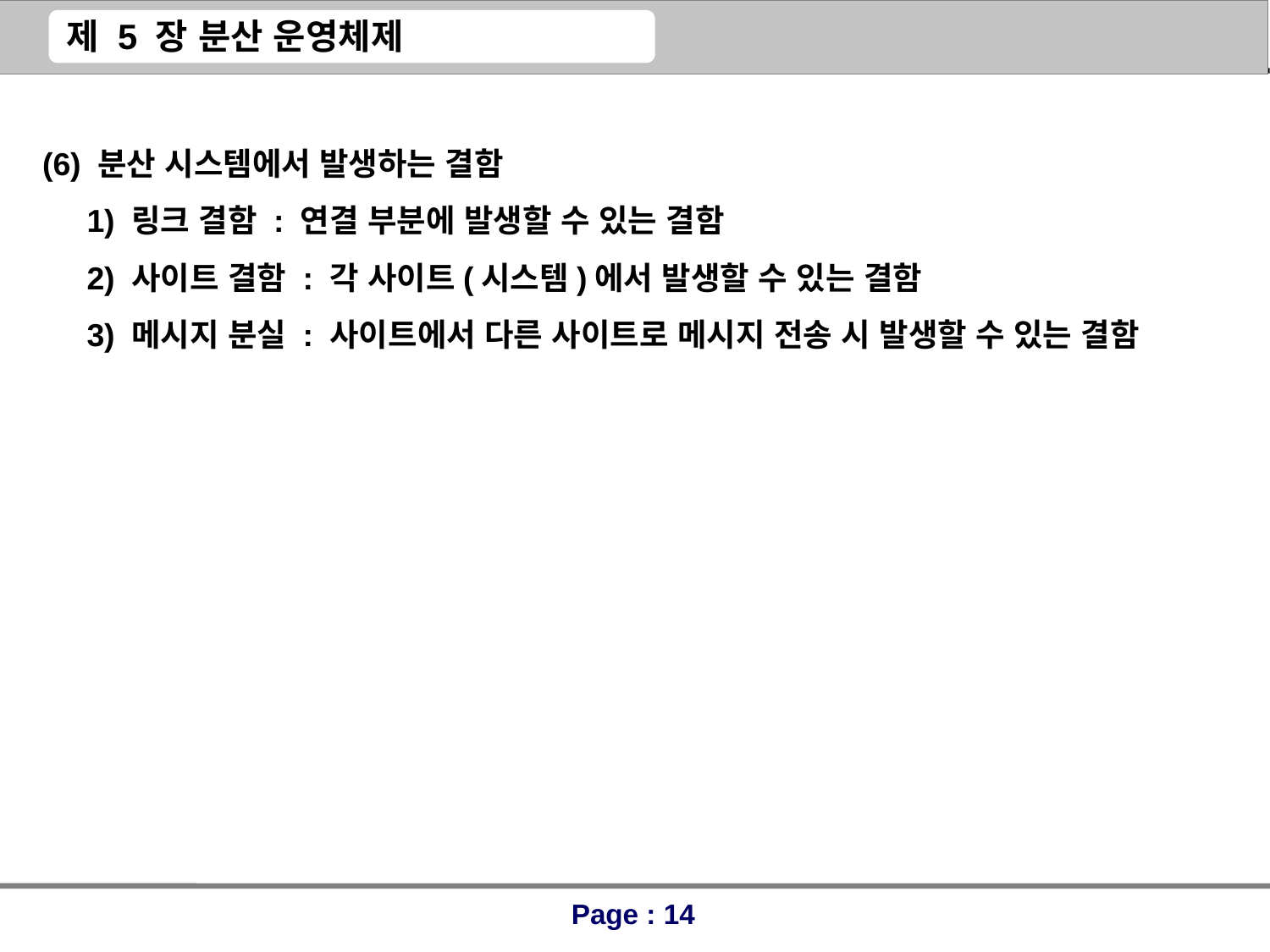

(6) 분산 시스템에서 발생하는 결함
     1) 링크 결함 : 연결 부분에 발생할 수 있는 결함
     2) 사이트 결함 : 각 사이트(시스템)에서 발생할 수 있는 결함
     3) 메시지 분실 : 사이트에서 다른 사이트로 메시지 전송 시 발생할 수 있는 결함
Page : 14